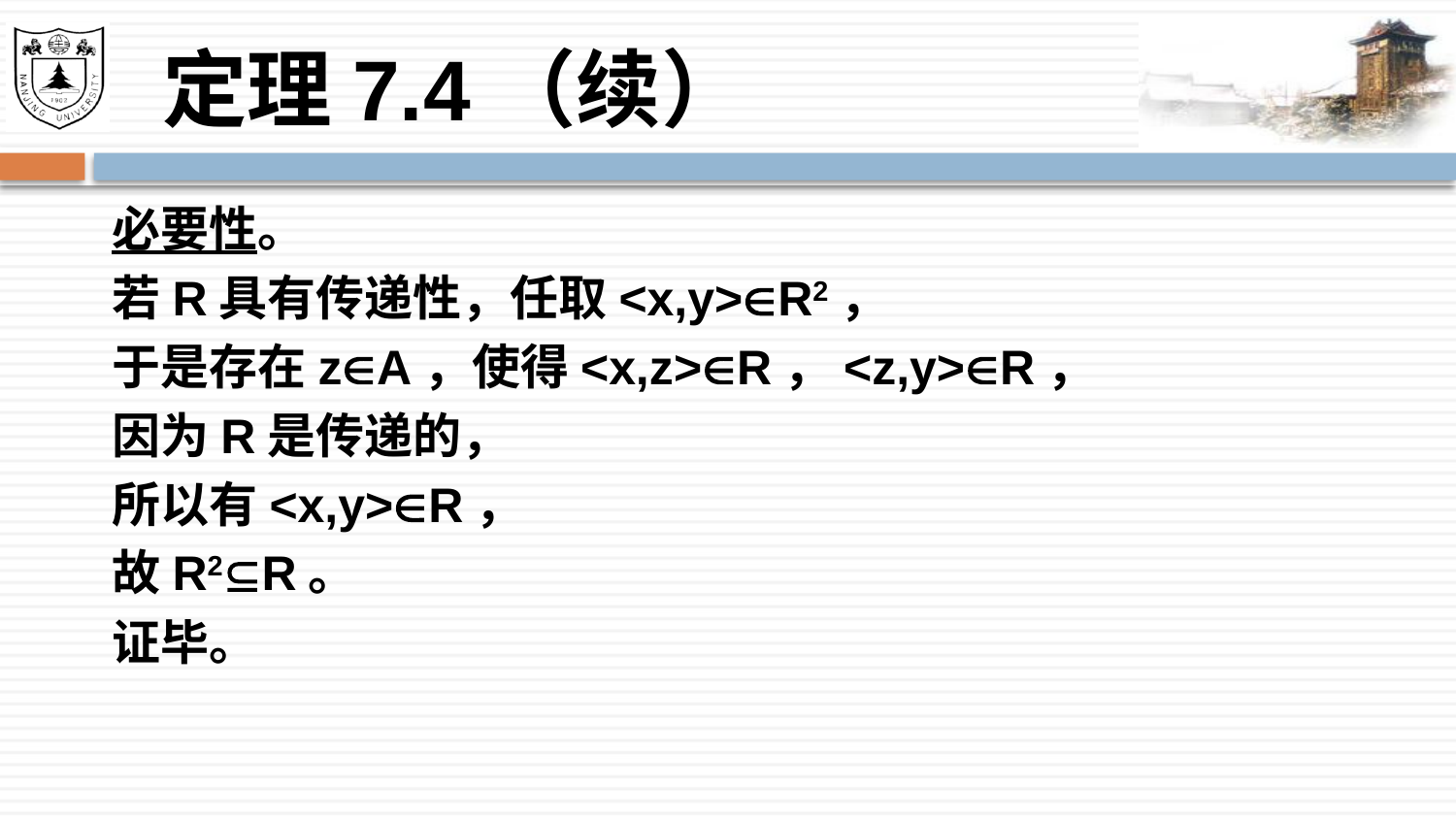

# 定理7.4（续）
必要性。
若R具有传递性，任取<x,y>∈R2，
于是存在z∈A，使得<x,z>∈R，<z,y>∈R，
因为R是传递的，
所以有<x,y>∈R，
故R2⊆R。
证毕。